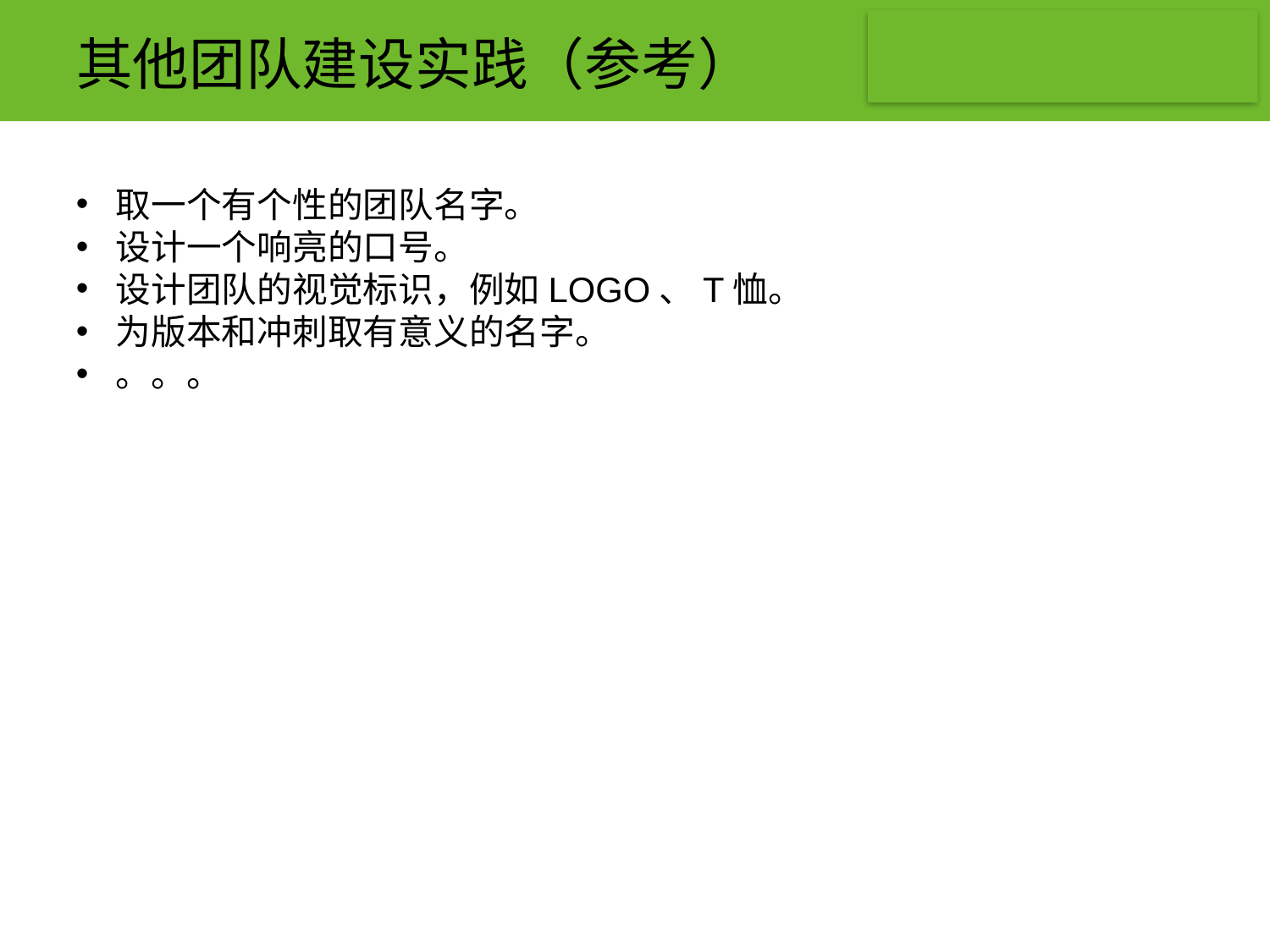

# 其他团队建设实践（参考）
取一个有个性的团队名字。
设计一个响亮的口号。
设计团队的视觉标识，例如LOGO、T恤。
为版本和冲刺取有意义的名字。
。。。